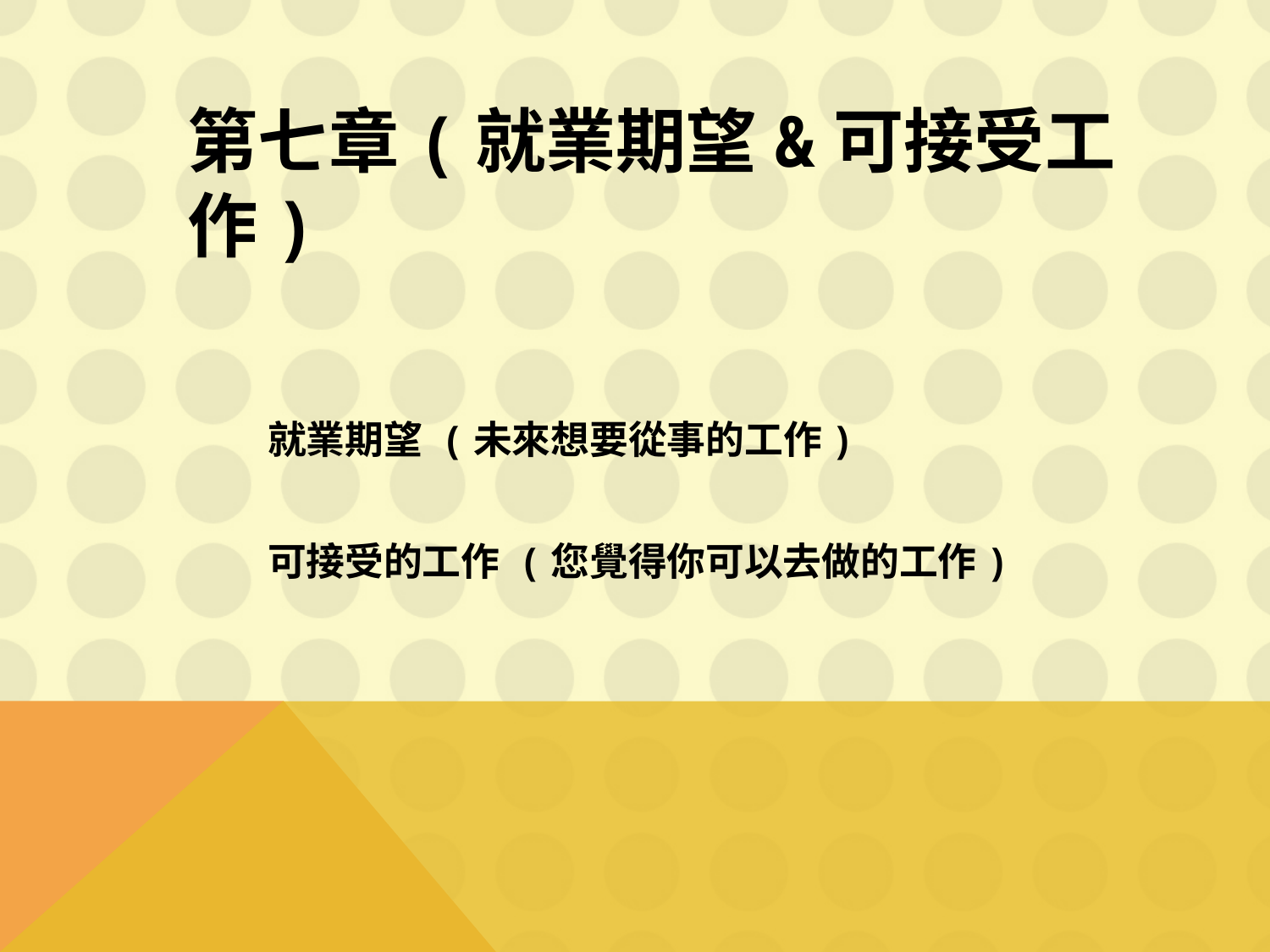

# 第七章(就業期望&可接受工作)

就業期望 (未來想要從事的工作)

可接受的工作 (您覺得你可以去做的工作)